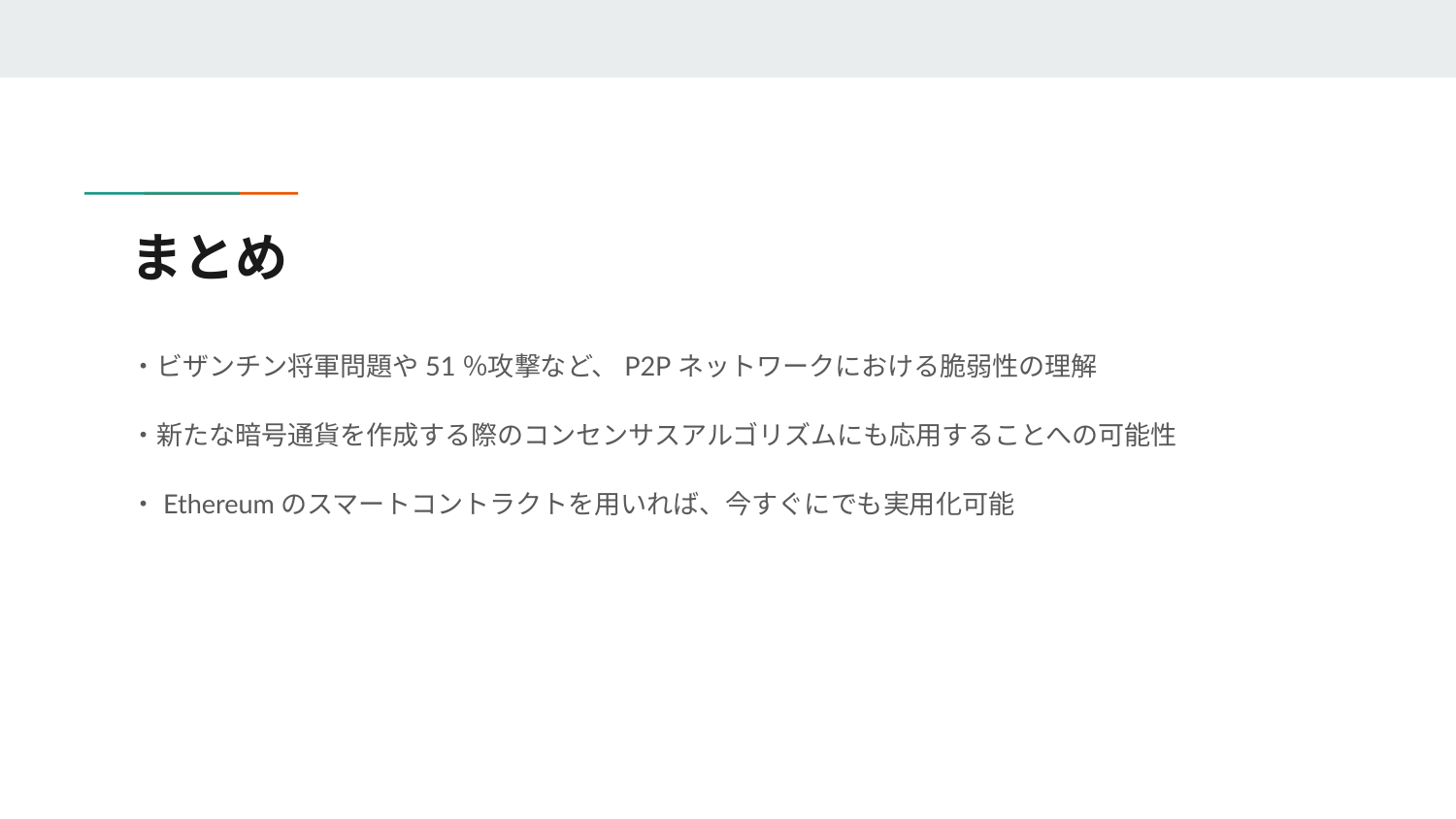

# まとめ
・ビザンチン将軍問題や51％攻撃など、P2Pネットワークにおける脆弱性の理解
・新たな暗号通貨を作成する際のコンセンサスアルゴリズムにも応用することへの可能性
・Ethereumのスマートコントラクトを用いれば、今すぐにでも実用化可能